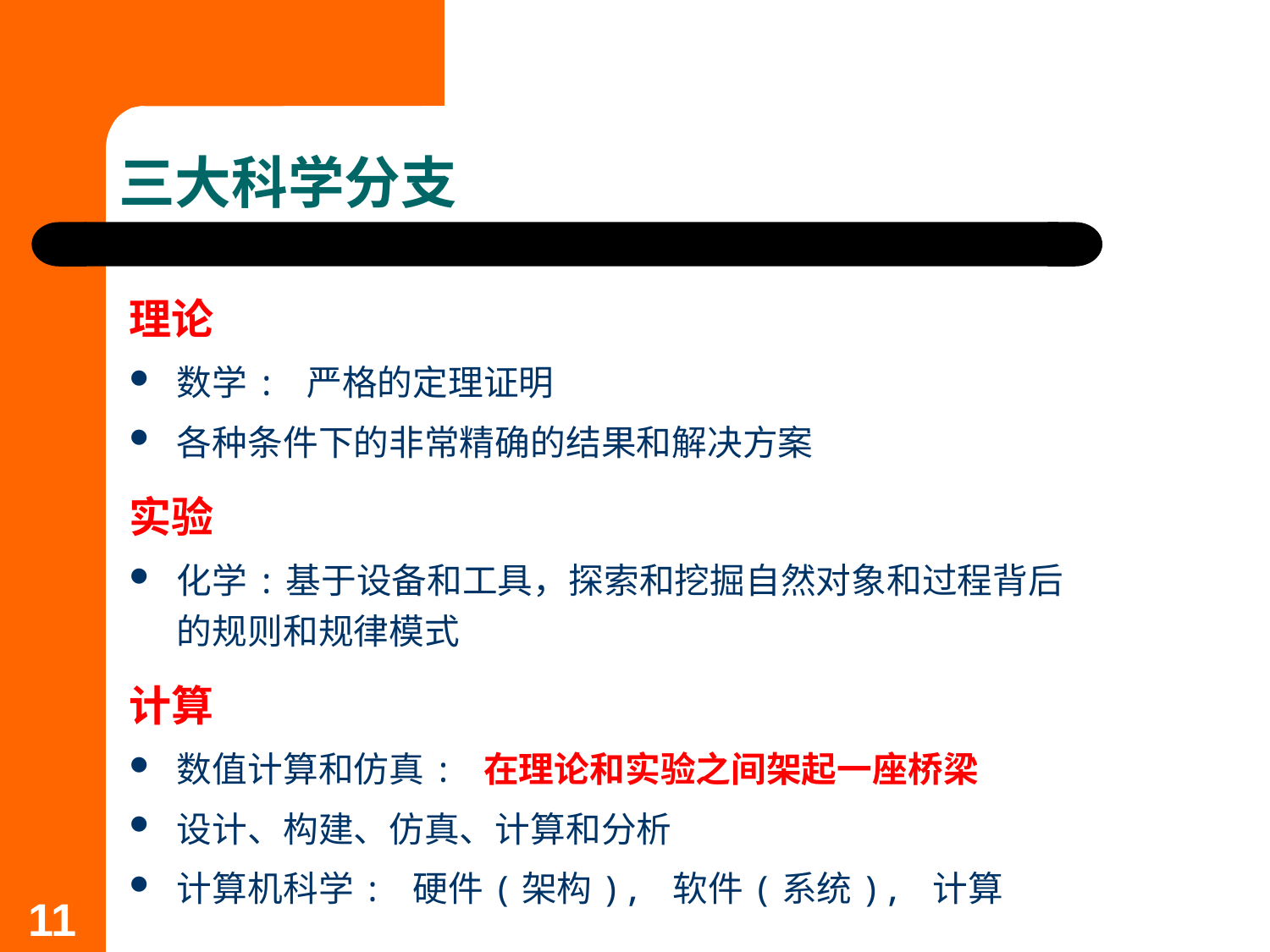

# 三大科学分支
理论
数学: 严格的定理证明
各种条件下的非常精确的结果和解决方案
实验
化学:基于设备和工具，探索和挖掘自然对象和过程背后的规则和规律模式
计算
数值计算和仿真: 在理论和实验之间架起一座桥梁
设计、构建、仿真、计算和分析
计算机科学: 硬件(架构), 软件(系统), 计算
11